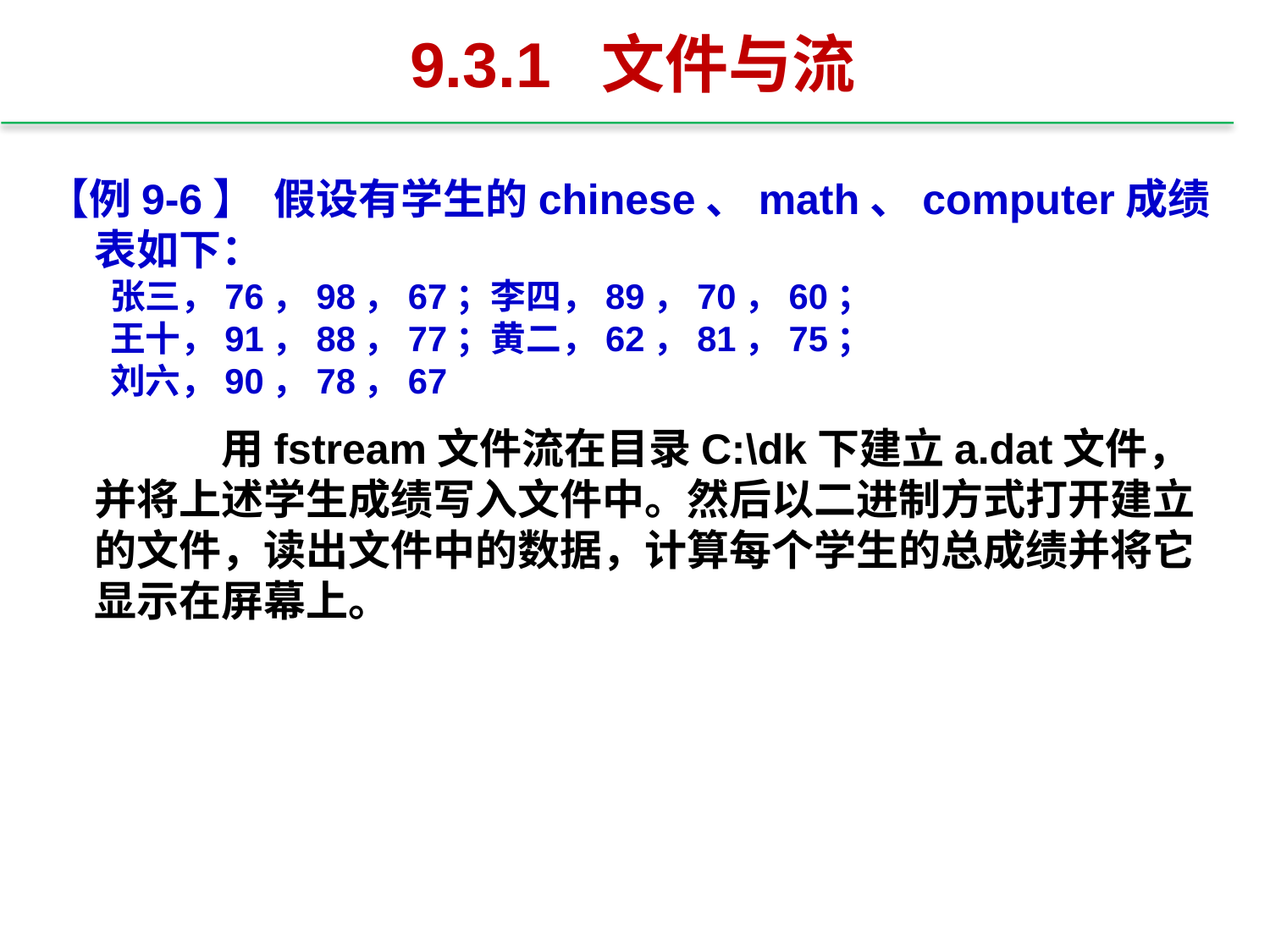

# 9.3.1  文件与流
【例9-6】  假设有学生的chinese、math、computer成绩表如下：
张三，76，98，67；李四，89，70，60；
王十，91，88，77；黄二，62，81，75；
刘六，90，78，67
		用fstream文件流在目录C:\dk下建立a.dat文件，并将上述学生成绩写入文件中。然后以二进制方式打开建立的文件，读出文件中的数据，计算每个学生的总成绩并将它显示在屏幕上。